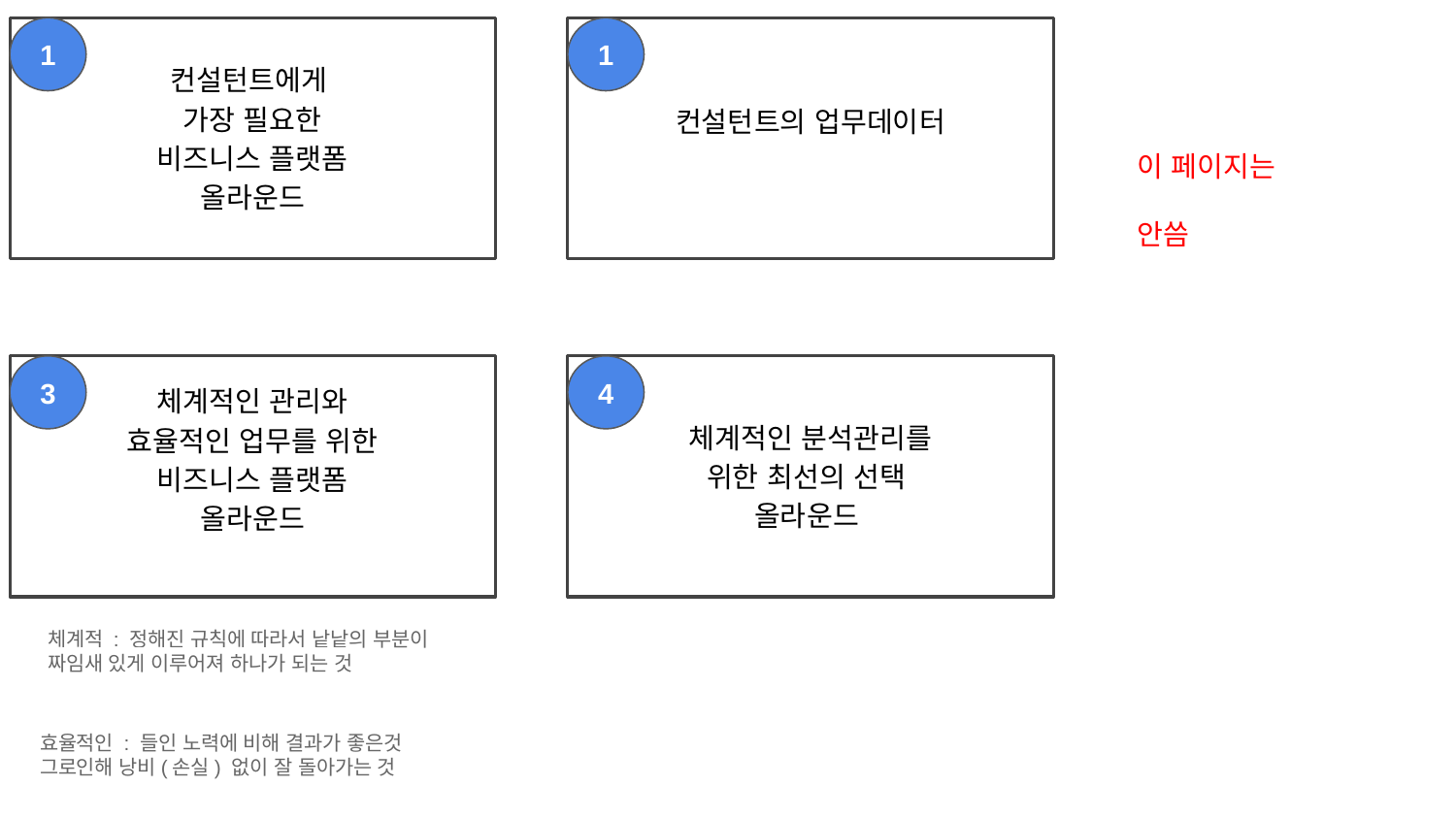

컨설턴트에게
가장 필요한
비즈니스 플랫폼
올라운드

1
컨설턴트의 업무데이터

1
이 페이지는

안씀
체계적인 관리와
효율적인 업무를 위한
비즈니스 플랫폼
올라운드

3

체계적인 분석관리를
위한 최선의 선택
올라운드

4
체계적 : 정해진 규칙에 따라서 낱낱의 부분이 짜임새 있게 이루어져 하나가 되는 것
효율적인 : 들인 노력에 비해 결과가 좋은것
그로인해 낭비(손실) 없이 잘 돌아가는 것